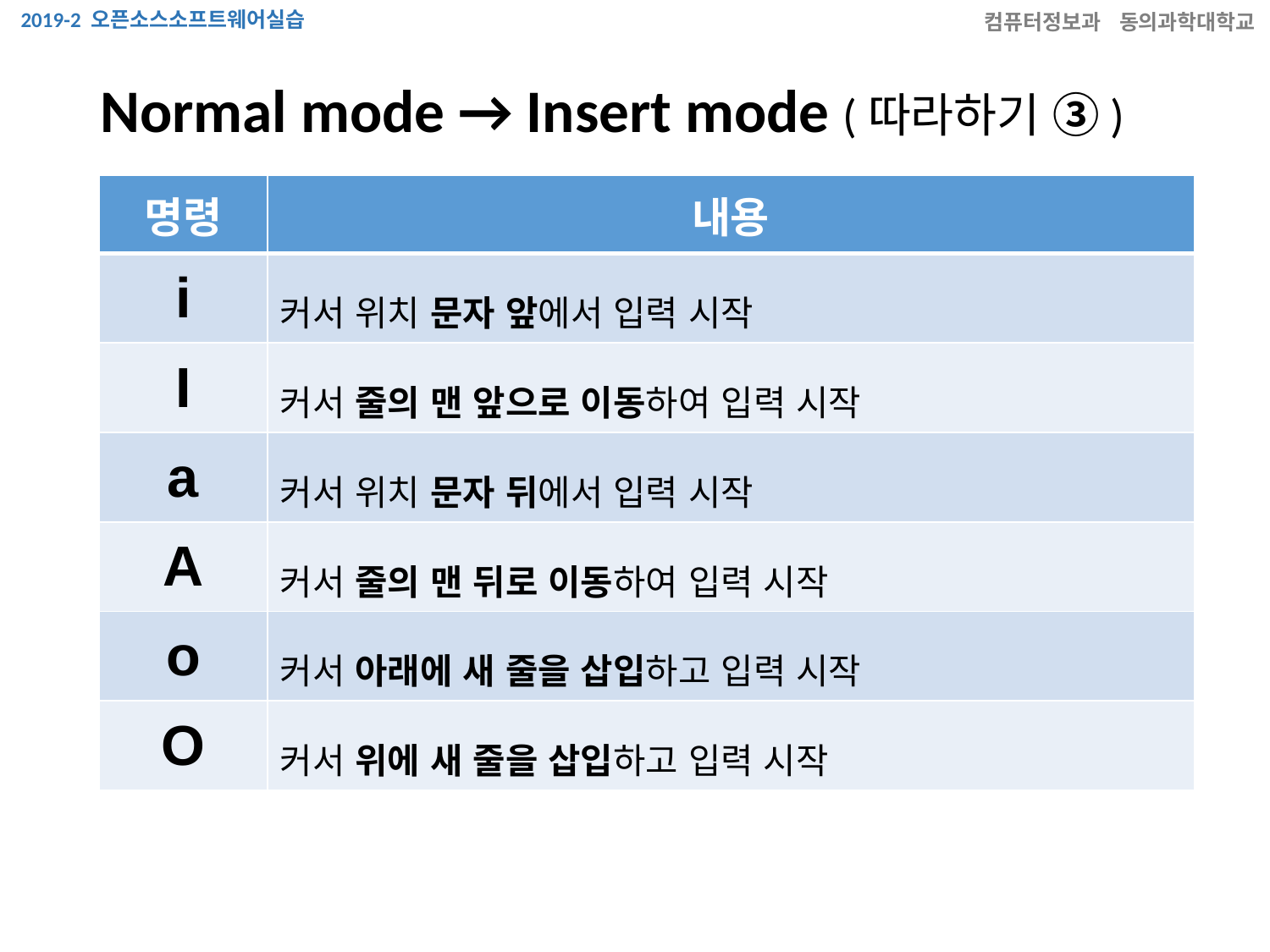

# Normal mode → Insert mode (따라하기 ③)
| 명령 | 내용 |
| --- | --- |
| i | 커서 위치 문자 앞에서 입력 시작 |
| I | 커서 줄의 맨 앞으로 이동하여 입력 시작 |
| a | 커서 위치 문자 뒤에서 입력 시작 |
| A | 커서 줄의 맨 뒤로 이동하여 입력 시작 |
| o | 커서 아래에 새 줄을 삽입하고 입력 시작 |
| O | 커서 위에 새 줄을 삽입하고 입력 시작 |